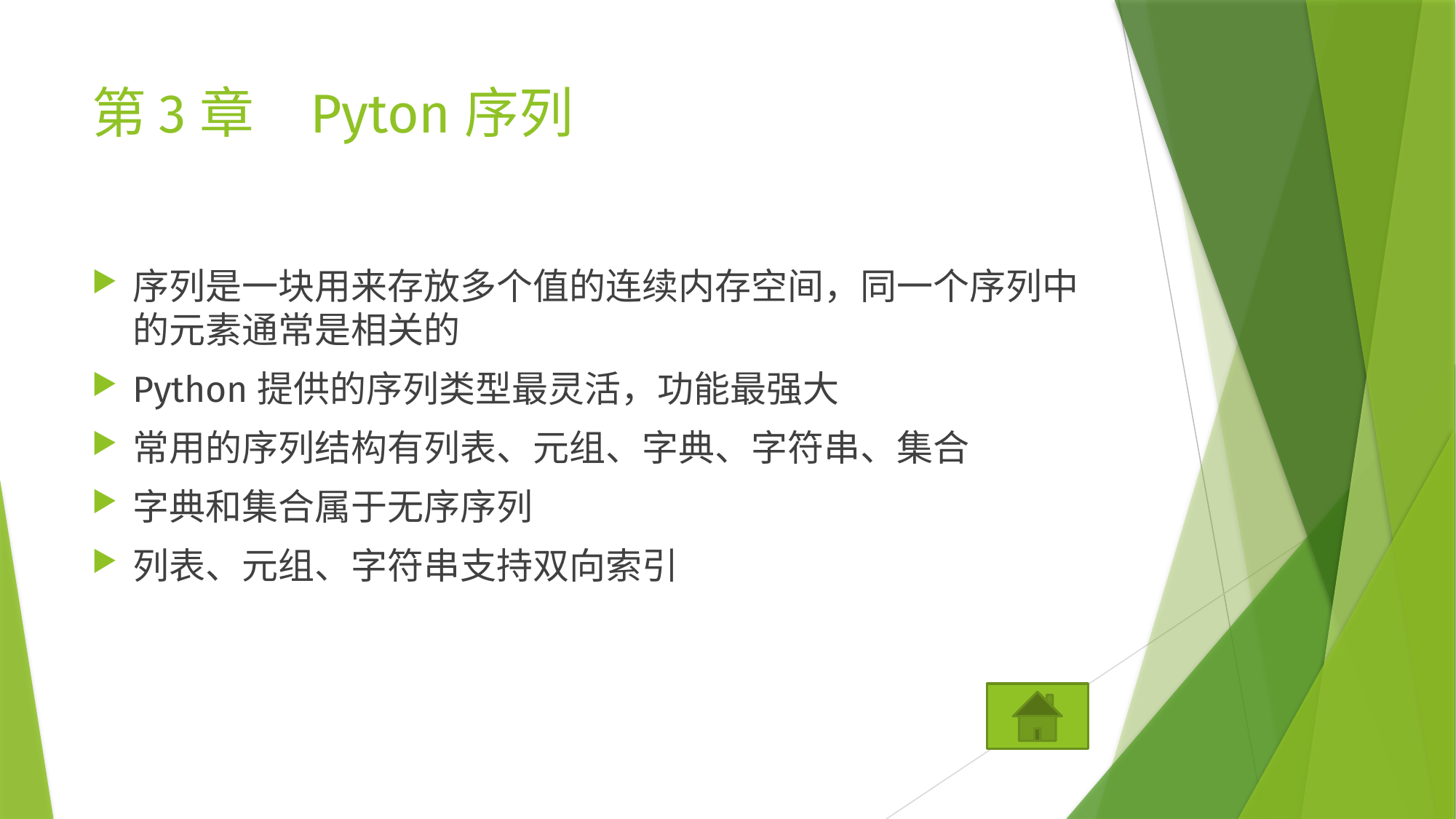

# 第3章	Pyton序列
序列是一块用来存放多个值的连续内存空间，同一个序列中的元素通常是相关的
Python提供的序列类型最灵活，功能最强大
常用的序列结构有列表、元组、字典、字符串、集合
字典和集合属于无序序列
列表、元组、字符串支持双向索引